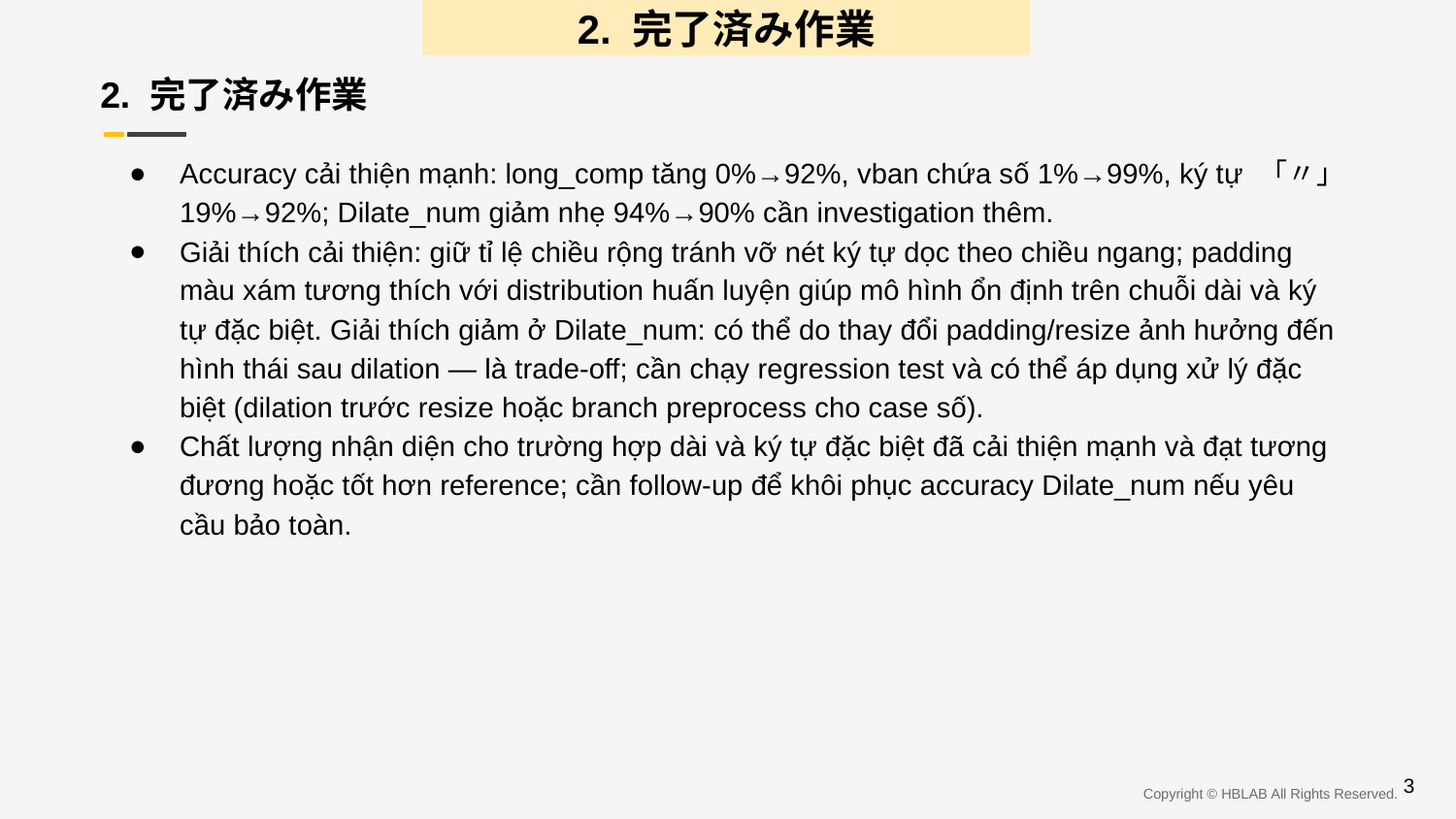

2. 完了済み作業
2. 完了済み作業
Accuracy cải thiện mạnh: long_comp tăng 0%→92%, vban chứa số 1%→99%, ký tự 「〃」 19%→92%; Dilate_num giảm nhẹ 94%→90% cần investigation thêm.
Giải thích cải thiện: giữ tỉ lệ chiều rộng tránh vỡ nét ký tự dọc theo chiều ngang; padding màu xám tương thích với distribution huấn luyện giúp mô hình ổn định trên chuỗi dài và ký tự đặc biệt. Giải thích giảm ở Dilate_num: có thể do thay đổi padding/resize ảnh hưởng đến hình thái sau dilation — là trade-off; cần chạy regression test và có thể áp dụng xử lý đặc biệt (dilation trước resize hoặc branch preprocess cho case số).
Chất lượng nhận diện cho trường hợp dài và ký tự đặc biệt đã cải thiện mạnh và đạt tương đương hoặc tốt hơn reference; cần follow-up để khôi phục accuracy Dilate_num nếu yêu cầu bảo toàn.
3